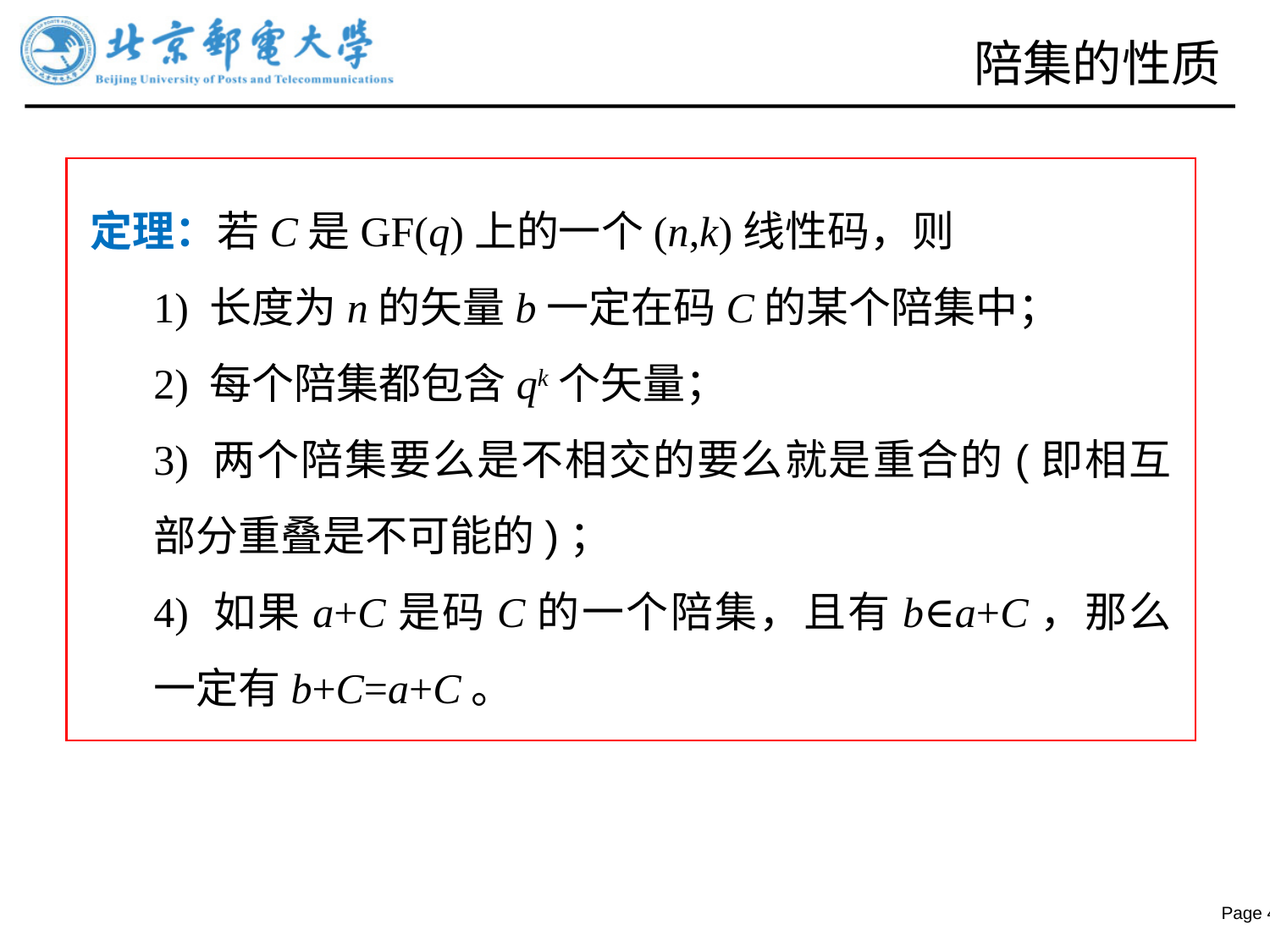

# 陪集的性质

定理：若C是GF(q)上的一个(n,k)线性码，则
1) 长度为n的矢量b一定在码C的某个陪集中；
2) 每个陪集都包含qk个矢量；
3) 两个陪集要么是不相交的要么就是重合的(即相互部分重叠是不可能的)；
4) 如果a+C是码C的一个陪集，且有b∈a+C，那么一定有b+C=a+C。